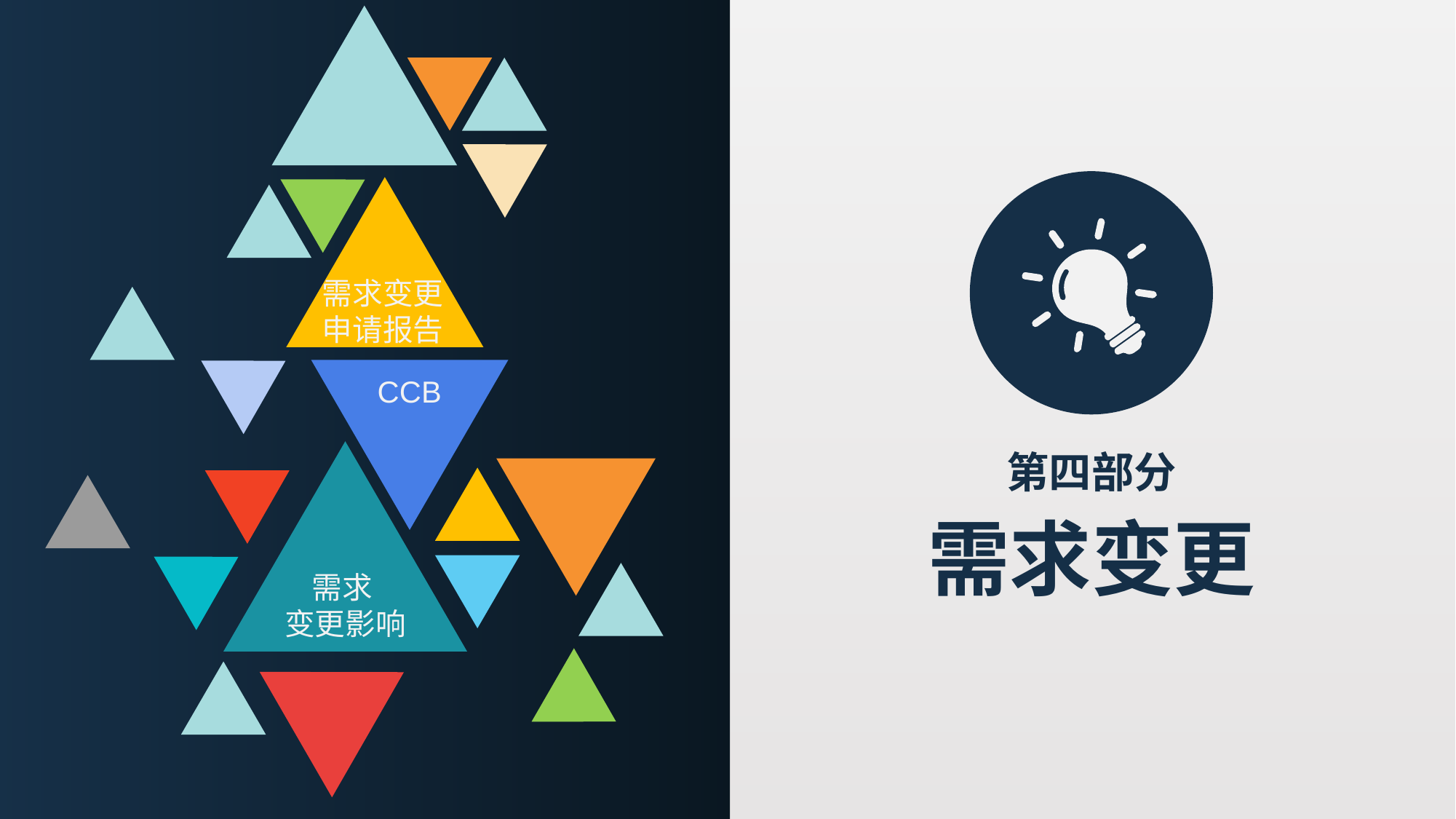

需求变更
申请报告

CCB
第四部分

需求变更

   需求
变更影响